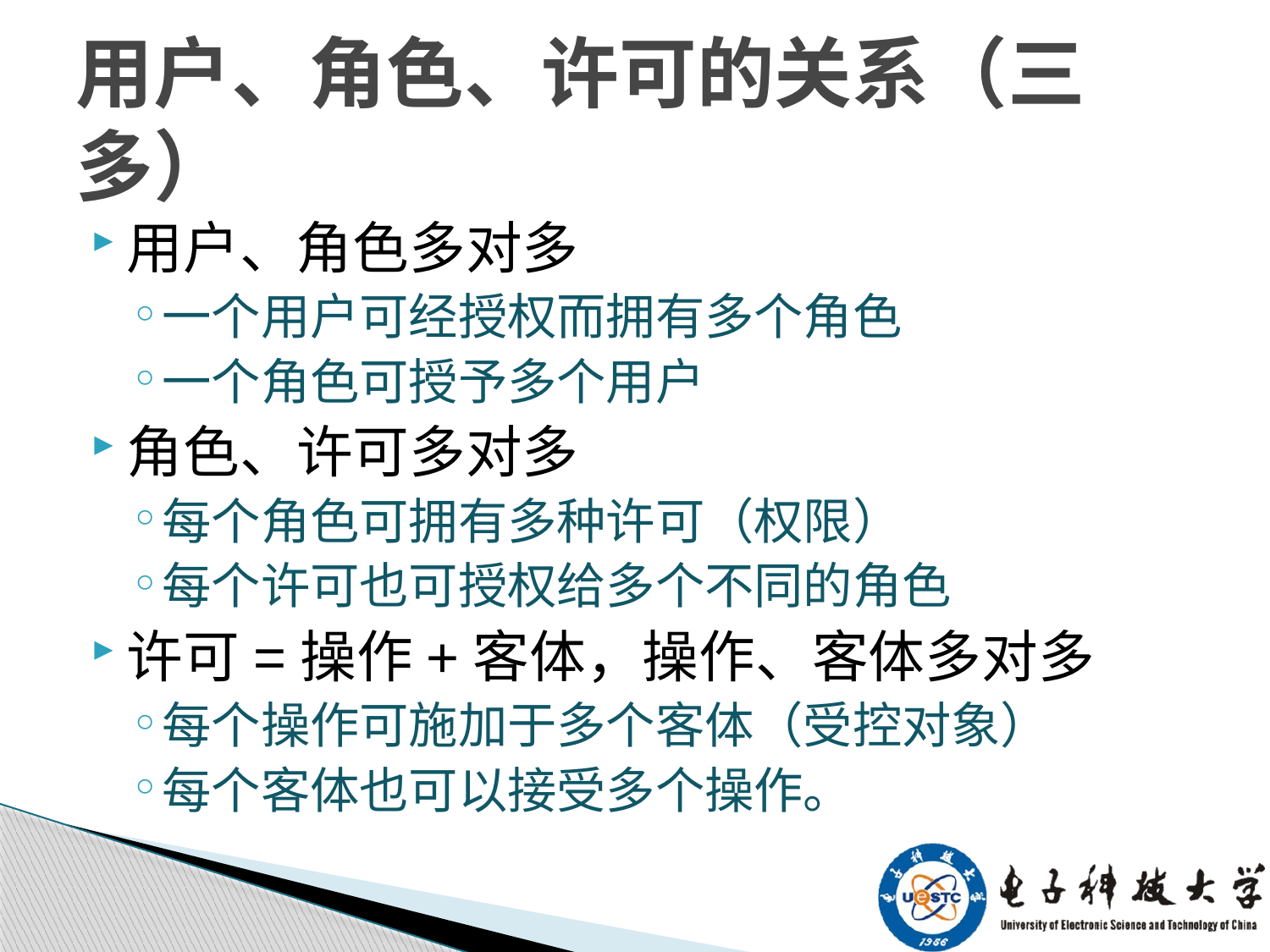

# 用户、角色、许可的关系（三多）
用户、角色多对多
一个用户可经授权而拥有多个角色
一个角色可授予多个用户
角色、许可多对多
每个角色可拥有多种许可（权限）
每个许可也可授权给多个不同的角色
许可=操作+客体，操作、客体多对多
每个操作可施加于多个客体（受控对象）
每个客体也可以接受多个操作。